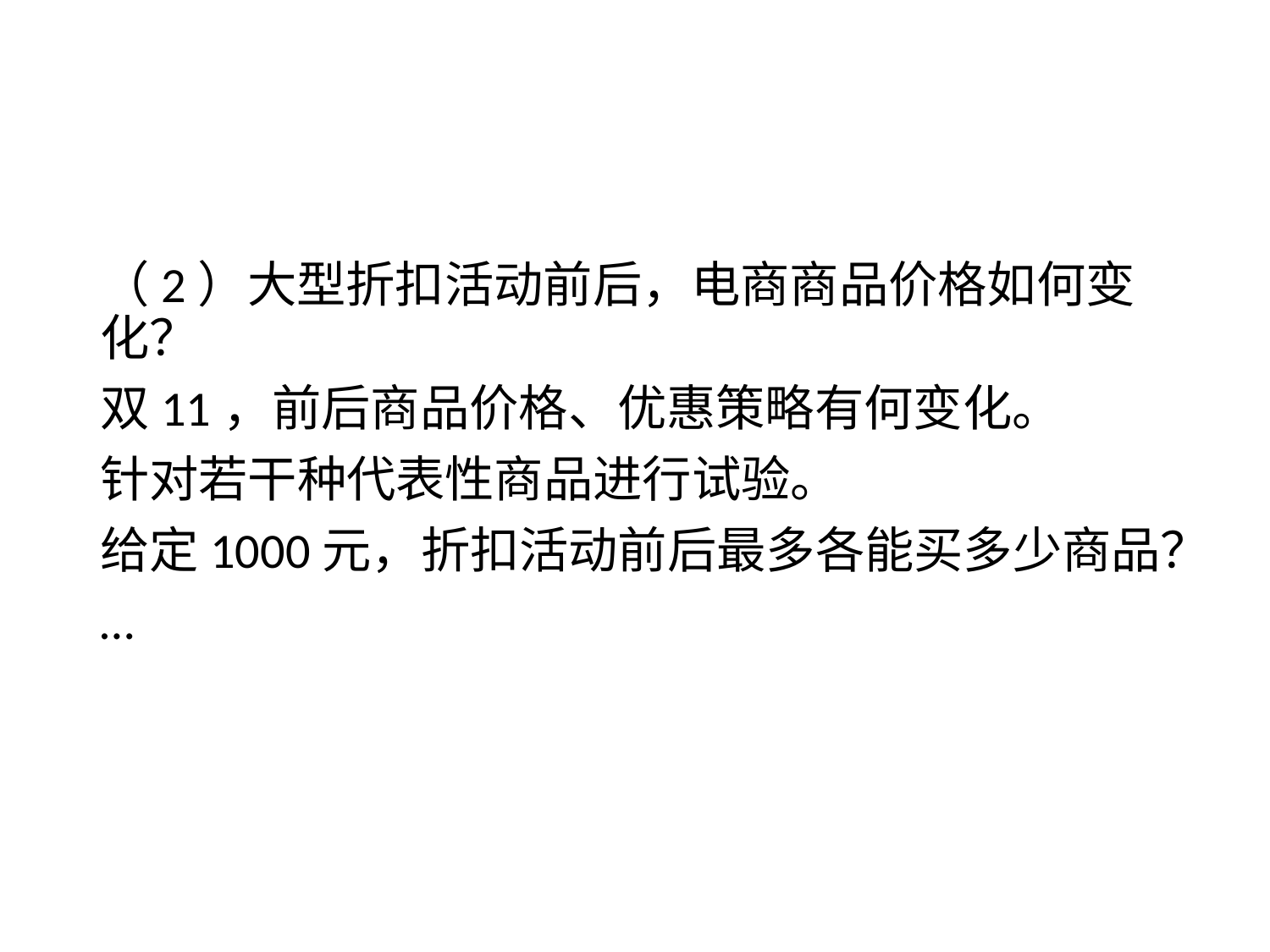

#
（2）大型折扣活动前后，电商商品价格如何变化？
双11，前后商品价格、优惠策略有何变化。
针对若干种代表性商品进行试验。
给定1000元，折扣活动前后最多各能买多少商品？
…